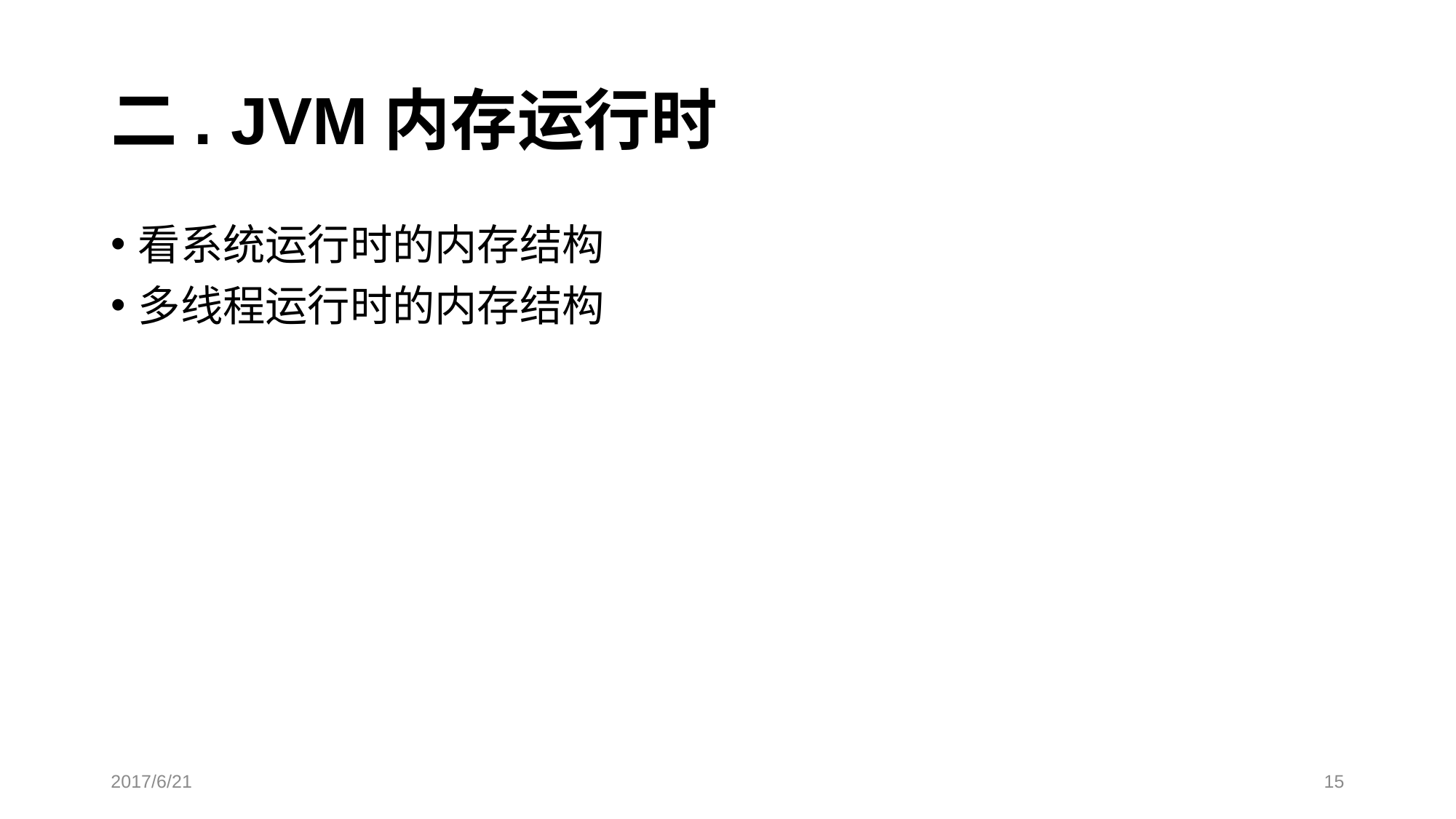

# 二. JVM内存运行时
看系统运行时的内存结构
多线程运行时的内存结构

2017/6/21
15